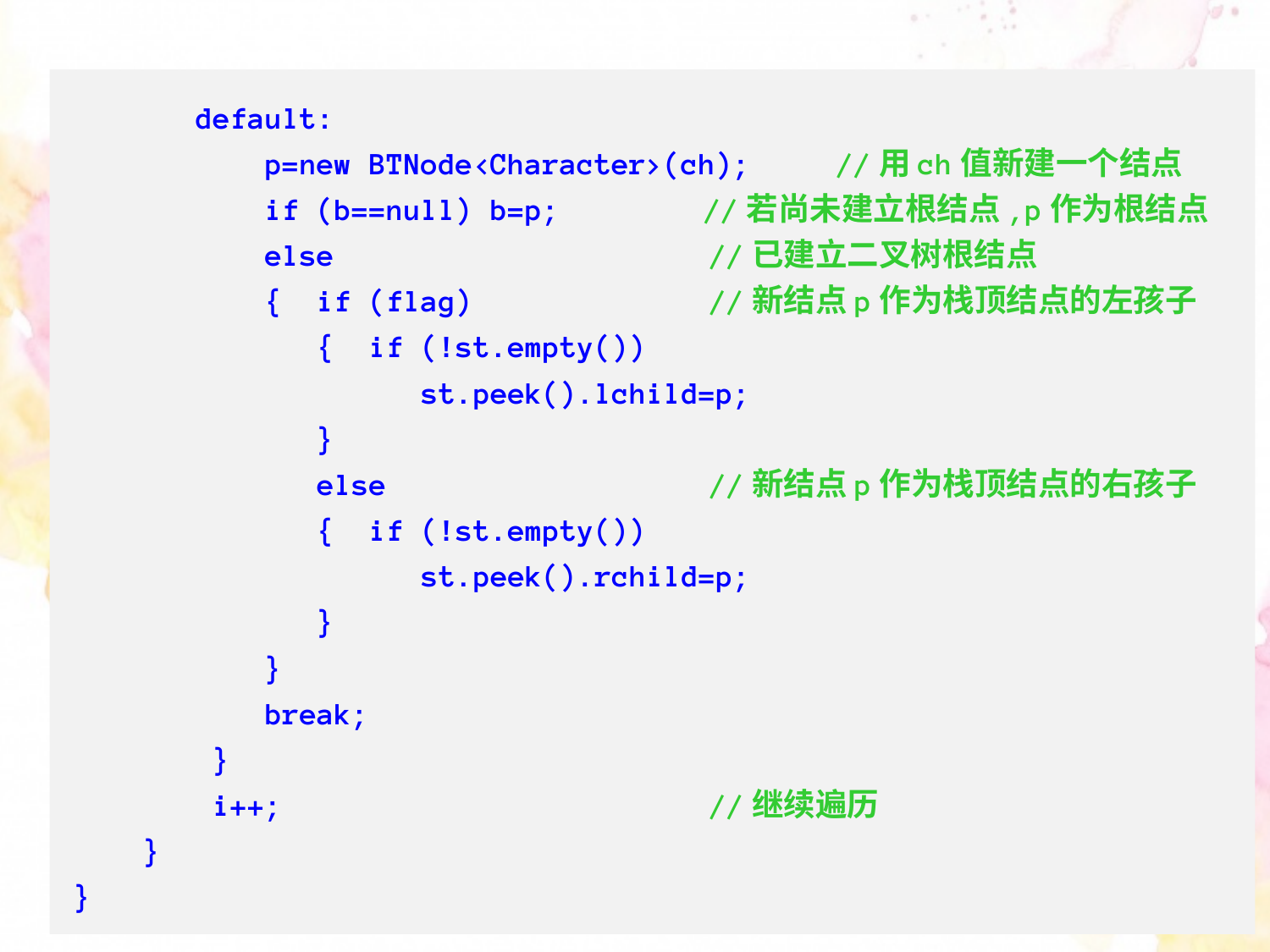

default:
           p=new BTNode<Character>(ch);	//用ch值新建一个结点
           if (b==null) b=p;	       //若尚未建立根结点,p作为根结点
           else			//已建立二叉树根结点
           {  if (flag)		//新结点p作为栈顶结点的左孩子
              {  if (!st.empty())
                    st.peek().lchild=p;
              }
              else			//新结点p作为栈顶结点的右孩子
              {  if (!st.empty())
                    st.peek().rchild=p;
              }
           }
           break;
        }
        i++;				//继续遍历
    }
}